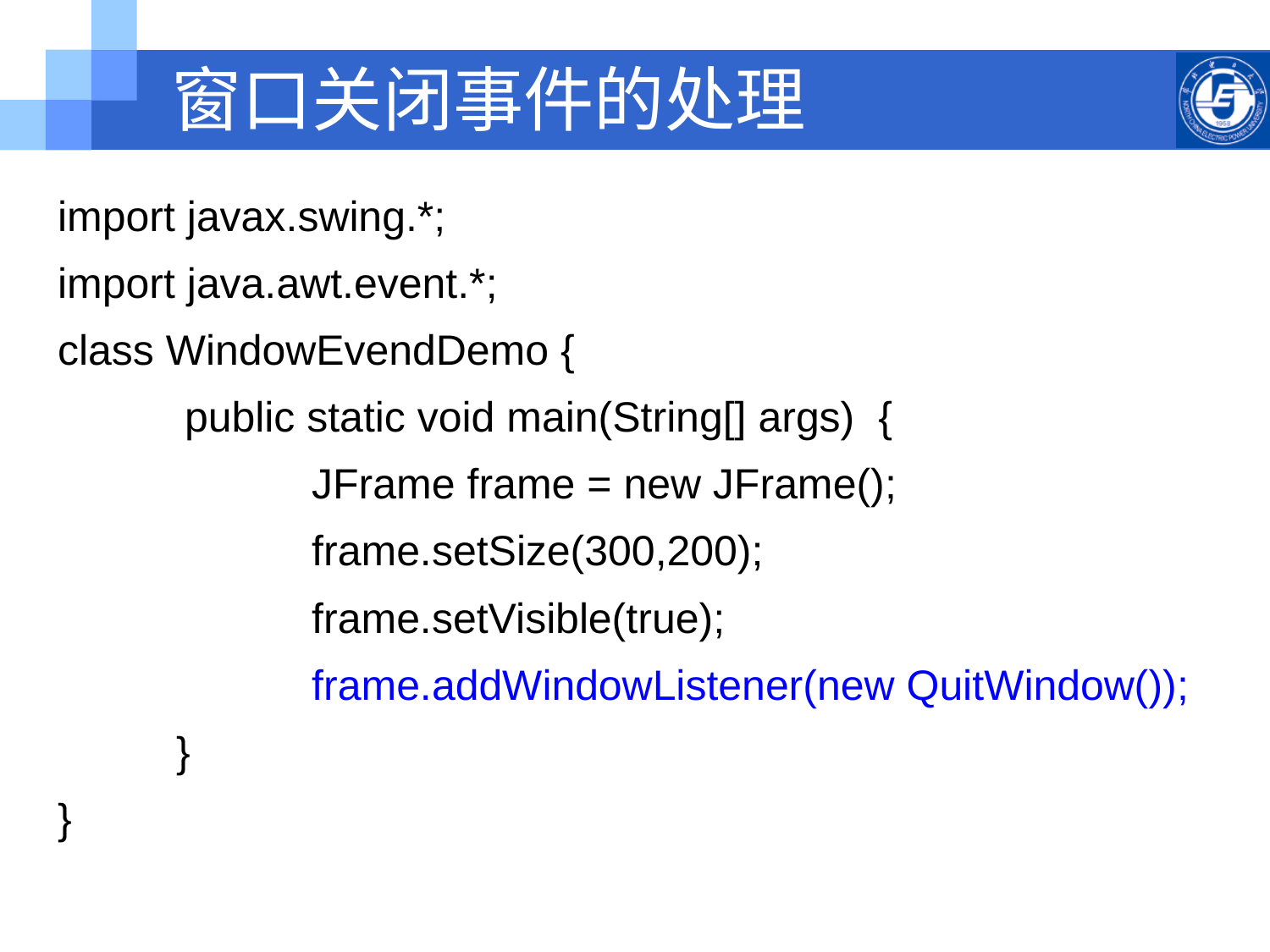

# 窗口关闭事件的处理
import javax.swing.*;
import java.awt.event.*;
class WindowEvendDemo {
	public static void main(String[] args)  {
		JFrame frame = new JFrame();
           	frame.setSize(300,200);
	 	frame.setVisible(true);
     		frame.addWindowListener(new QuitWindow());
          }
}